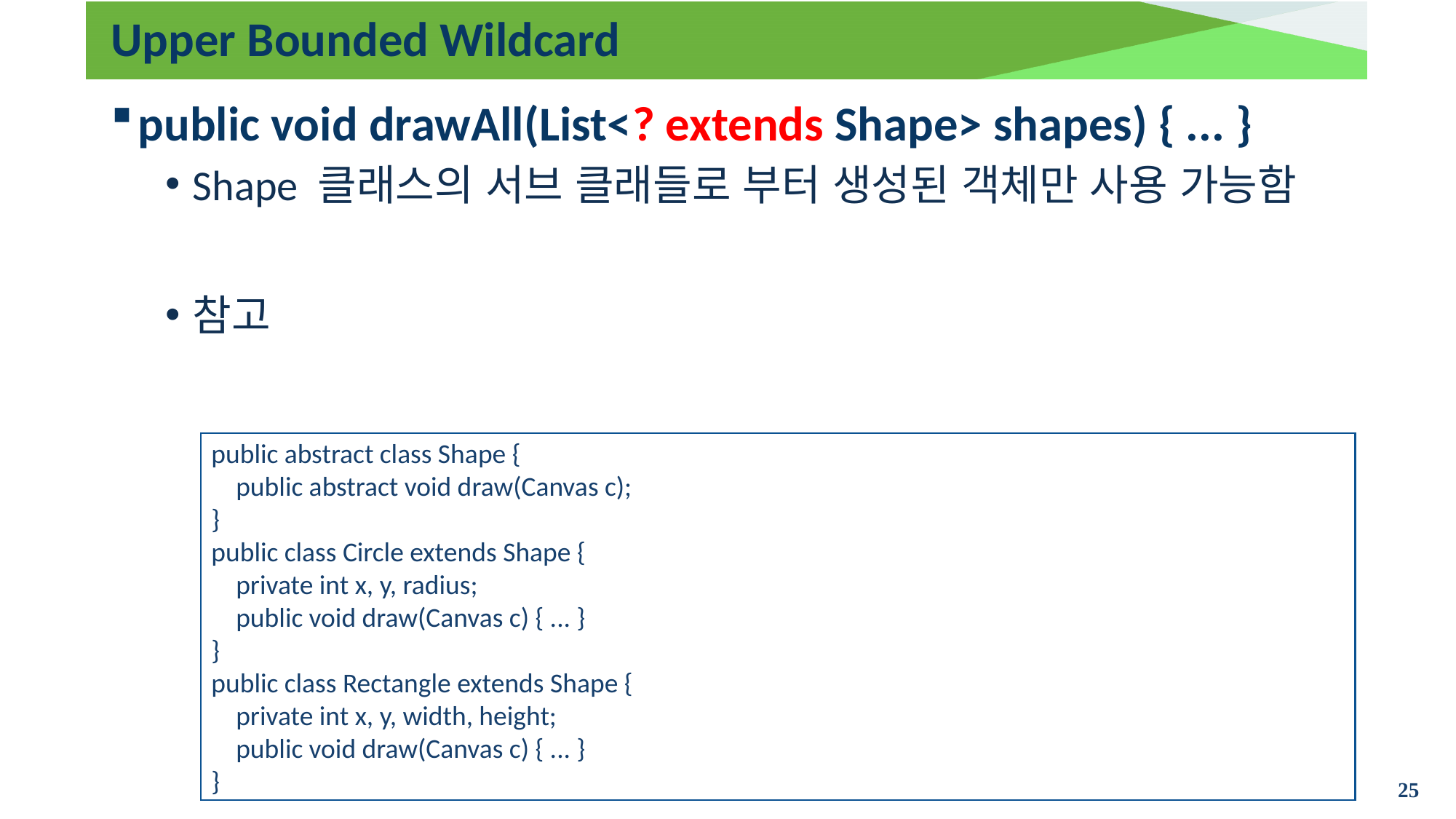

# Upper Bounded Wildcard
public void drawAll(List<? extends Shape> shapes) { ... }
Shape 클래스의 서브 클래들로 부터 생성된 객체만 사용 가능함

참고

public abstract class Shape {
    public abstract void draw(Canvas c);
}
public class Circle extends Shape {
    private int x, y, radius;
    public void draw(Canvas c) { ... }
}
public class Rectangle extends Shape {
    private int x, y, width, height;
    public void draw(Canvas c) { ... }
}
25